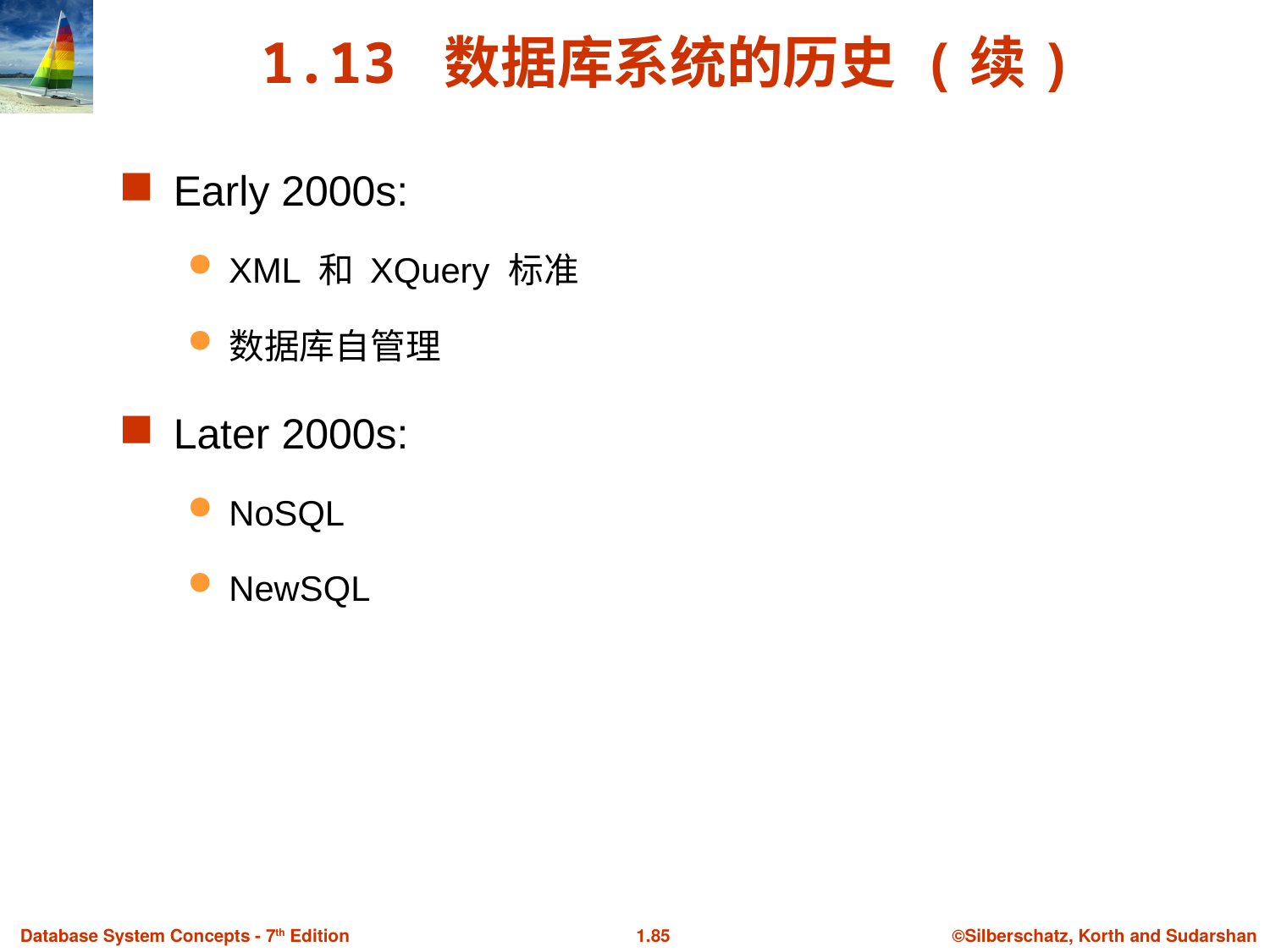

1.13 数据库系统的历史 (续)
Early 2000s:
XML 和 XQuery 标准
数据库自管理
Later 2000s:
NoSQL
NewSQL